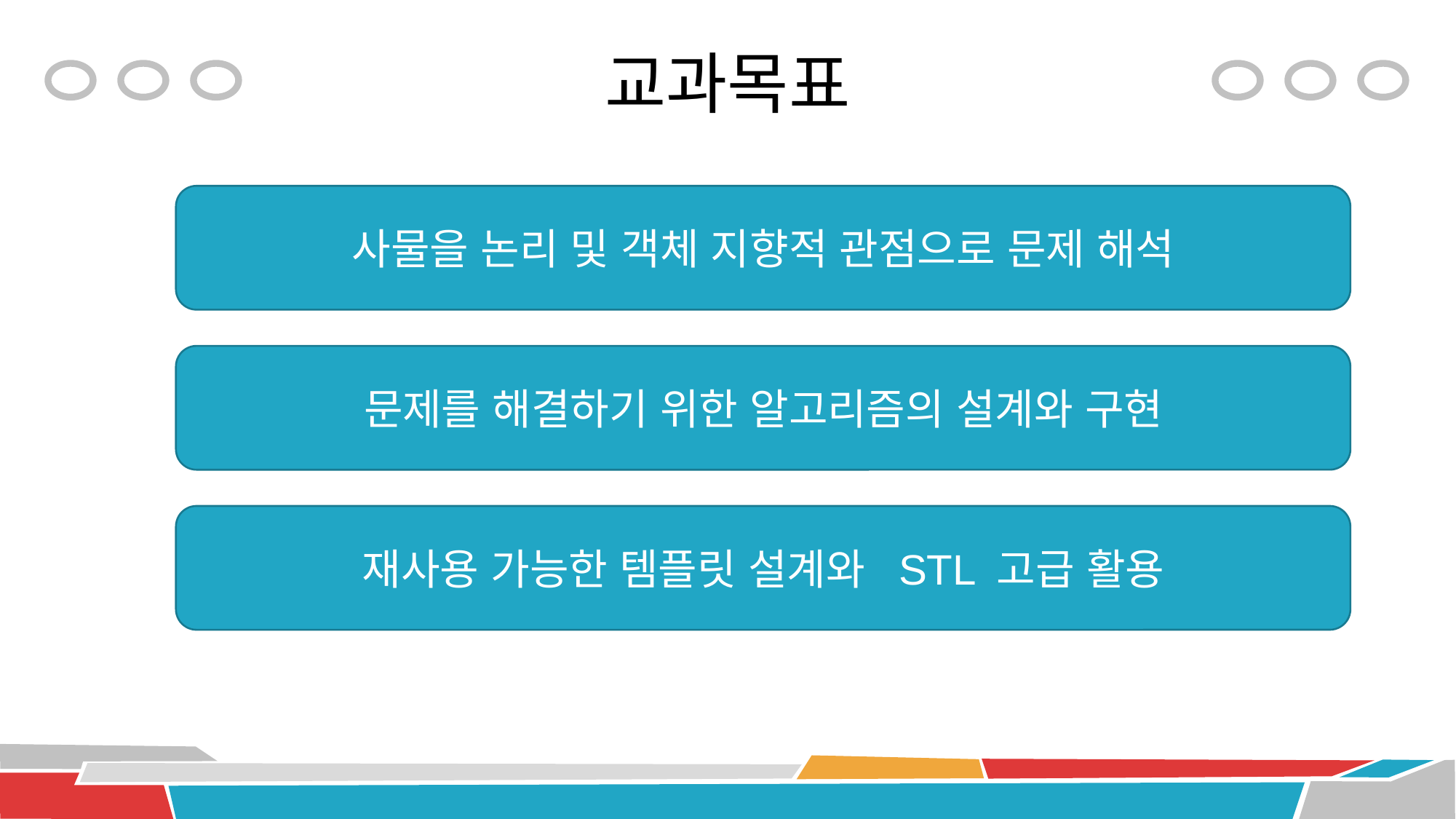

# 교과목표
사물을 논리 및 객체 지향적 관점으로 문제 해석
문제를 해결하기 위한 알고리즘의 설계와 구현
재사용 가능한 템플릿 설계와  STL 고급 활용